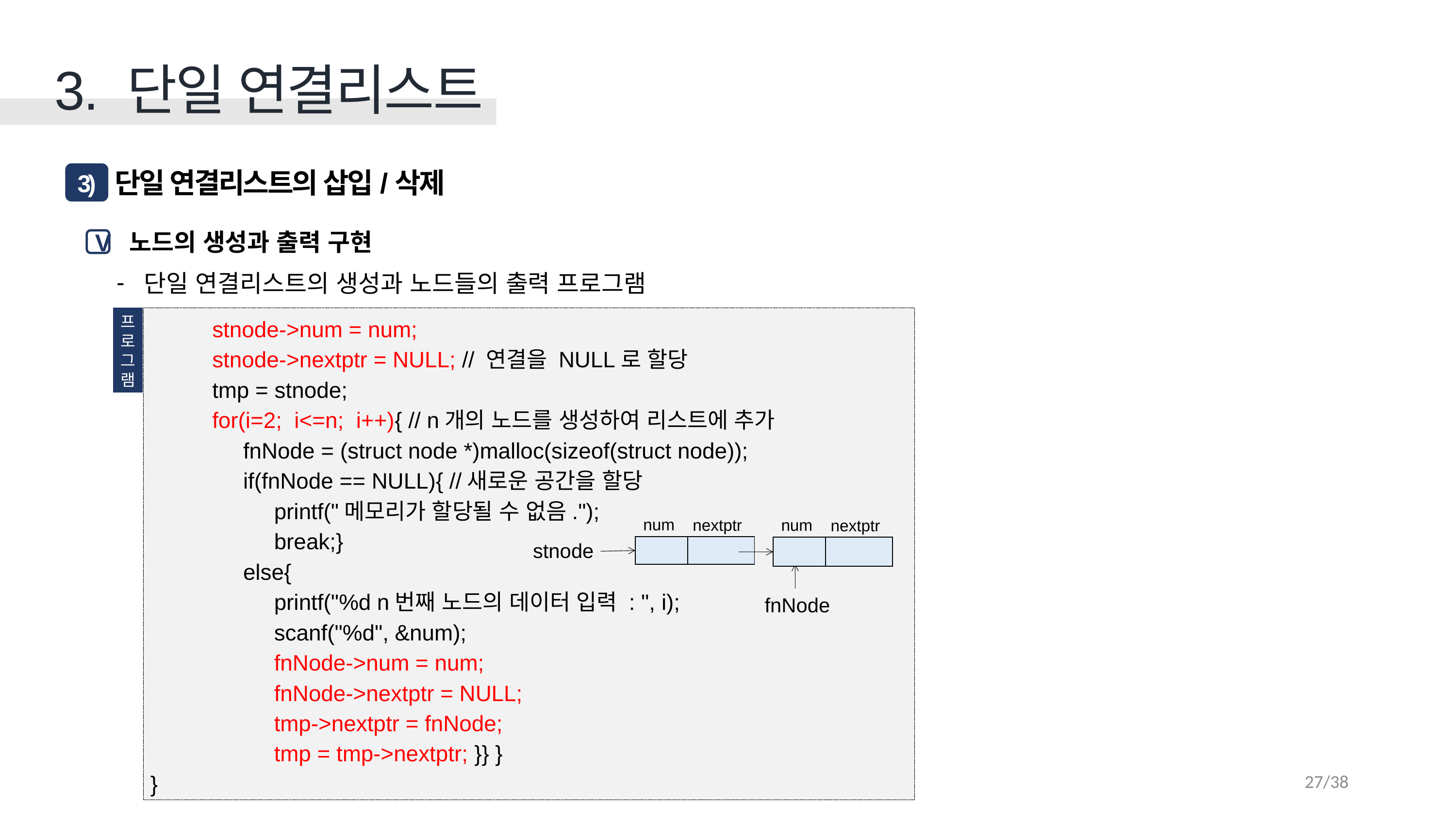

3. 단일 연결리스트

 단일 연결리스트의 삽입/삭제
3)
 노드의 생성과 출력 구현

단일 연결리스트의 생성과 노드들의 출력 프로그램
V
프
로
그
램
          stnode->num = num;
          stnode->nextptr = NULL; // 연결을 NULL로 할당
          tmp = stnode;
          for(i=2;  i<=n;  i++){ // n개의 노드를 생성하여 리스트에 추가
               fnNode = (struct node *)malloc(sizeof(struct node));
               if(fnNode == NULL){ //새로운 공간을 할당
                    printf("메모리가 할당될 수 없음.");
                    break;}
               else{
                    printf("%d n번째 노드의 데이터 입력 : ", i);
                    scanf("%d", &num);
                    fnNode->num = num;
                    fnNode->nextptr = NULL;
                    tmp->nextptr = fnNode;
                    tmp = tmp->nextptr; }} }
}
num
nextptr
num
nextptr
stnode
|  |  |
| --- | --- |
|  |  |
| --- | --- |
fnNode
27/38